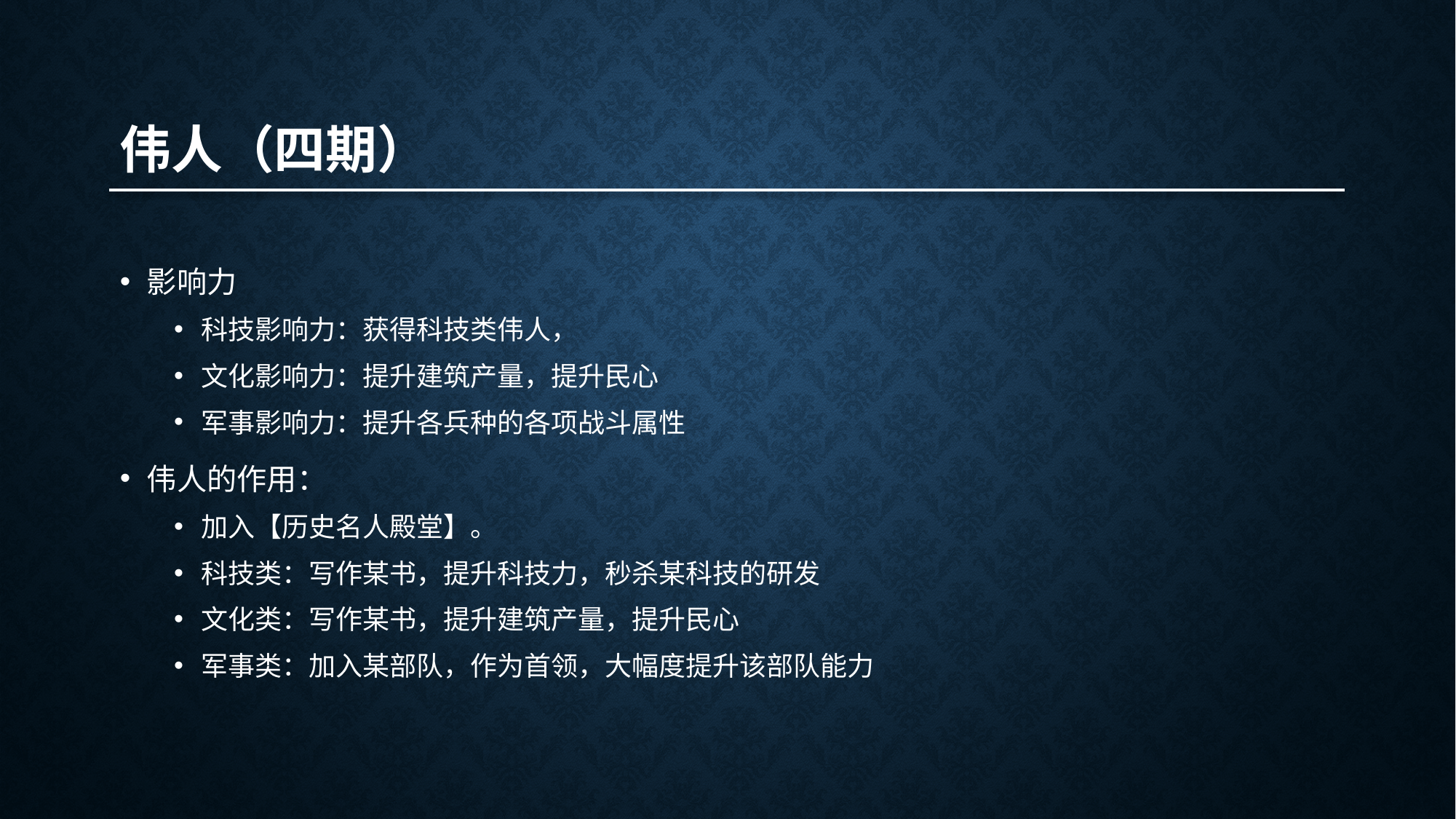

伟人（四期）
影响力
科技影响力：获得科技类伟人，
文化影响力：提升建筑产量，提升民心
军事影响力：提升各兵种的各项战斗属性
伟人的作用：
加入【历史名人殿堂】。
科技类：写作某书，提升科技力，秒杀某科技的研发
文化类：写作某书，提升建筑产量，提升民心
军事类：加入某部队，作为首领，大幅度提升该部队能力